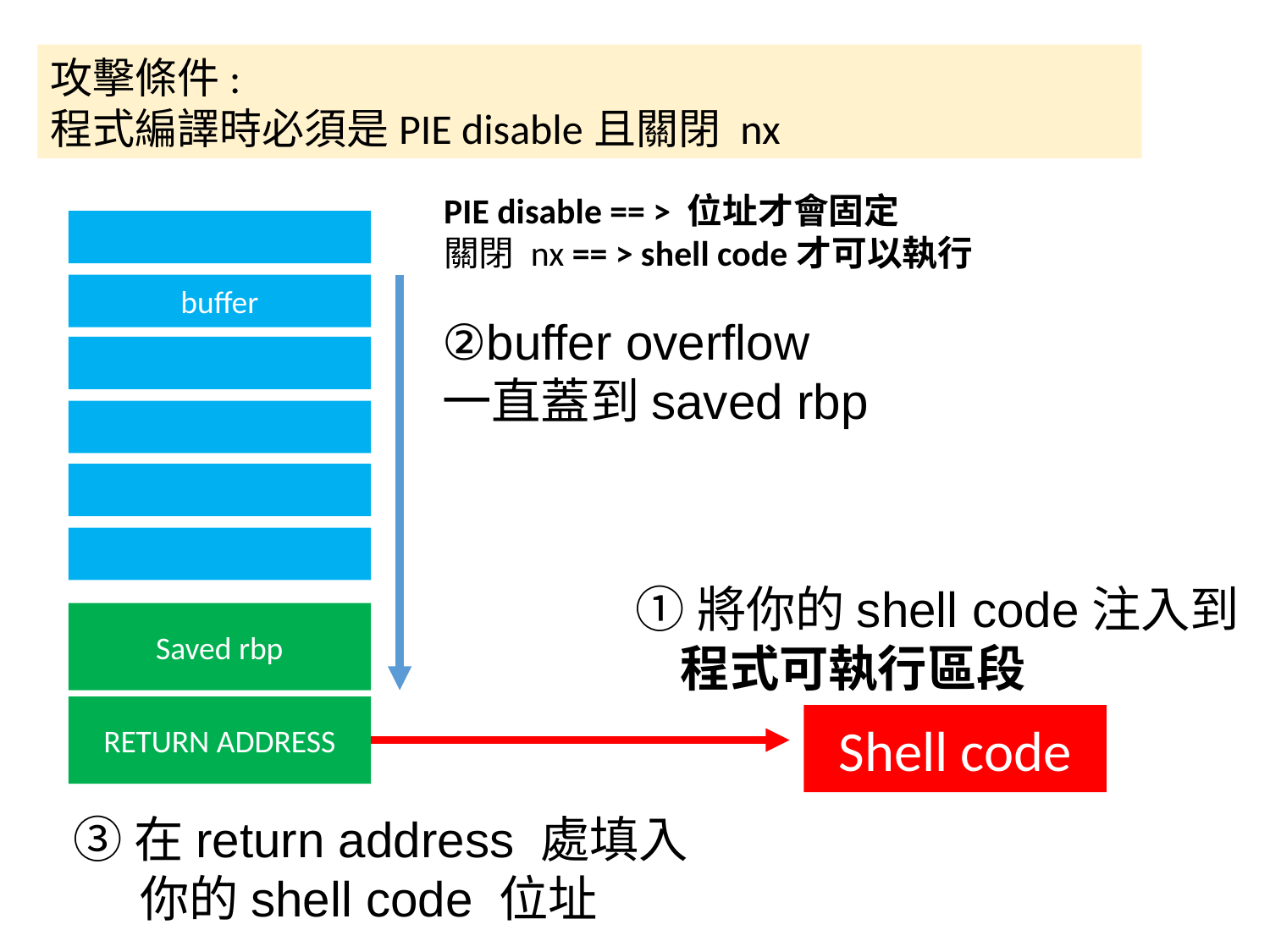

攻擊條件:
程式編譯時必須是PIE disable且關閉 nx
PIE disable == > 位址才會固定
關閉 nx == > shell code才可以執行

buffer
②buffer overflow
一直蓋到saved rbp

①將你的shell code注入到
   程式可執行區段
Saved rbp
RETURN ADDRESS
Shell code
③在return address 處填入
     你的shell code 位址